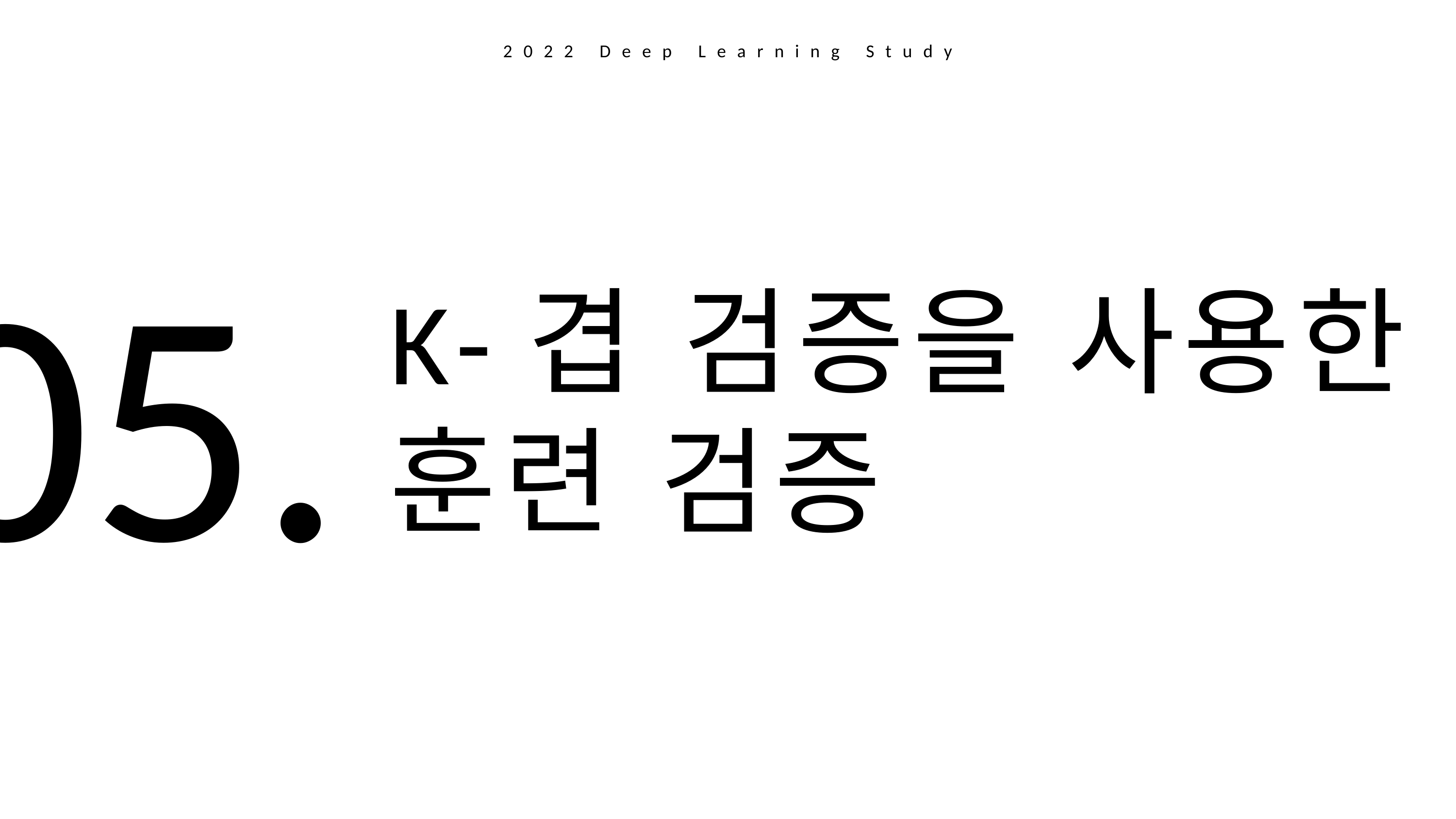

2022 Deep Learning Study
05.
K-겹 검증을 사용한
훈련 검증